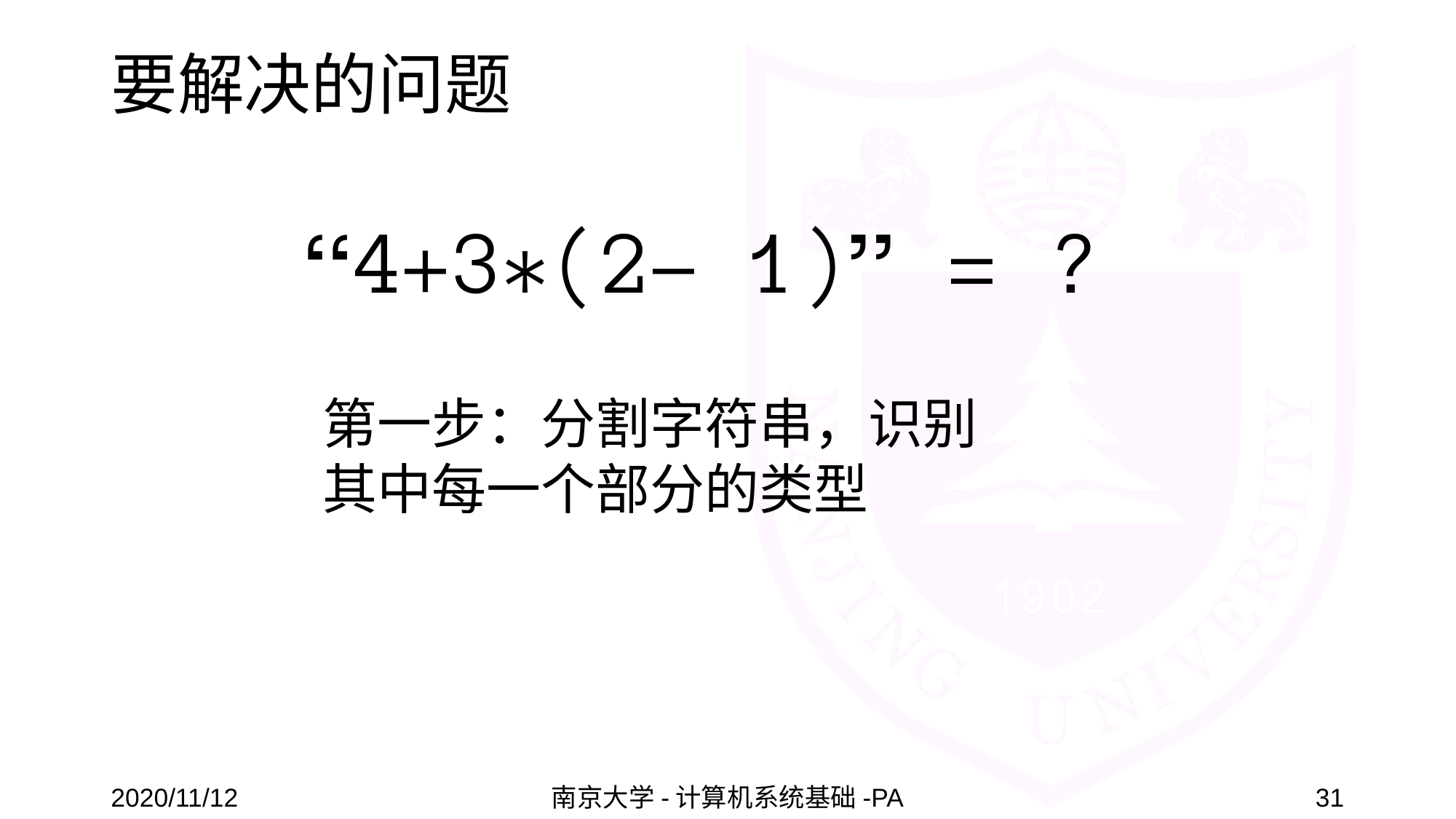

# 要解决的问题
“4+3*(2- 1)” = ?
第一步：分割字符串，识别其中每一个部分的类型
2020/11/12
南京大学-计算机系统基础-PA
31